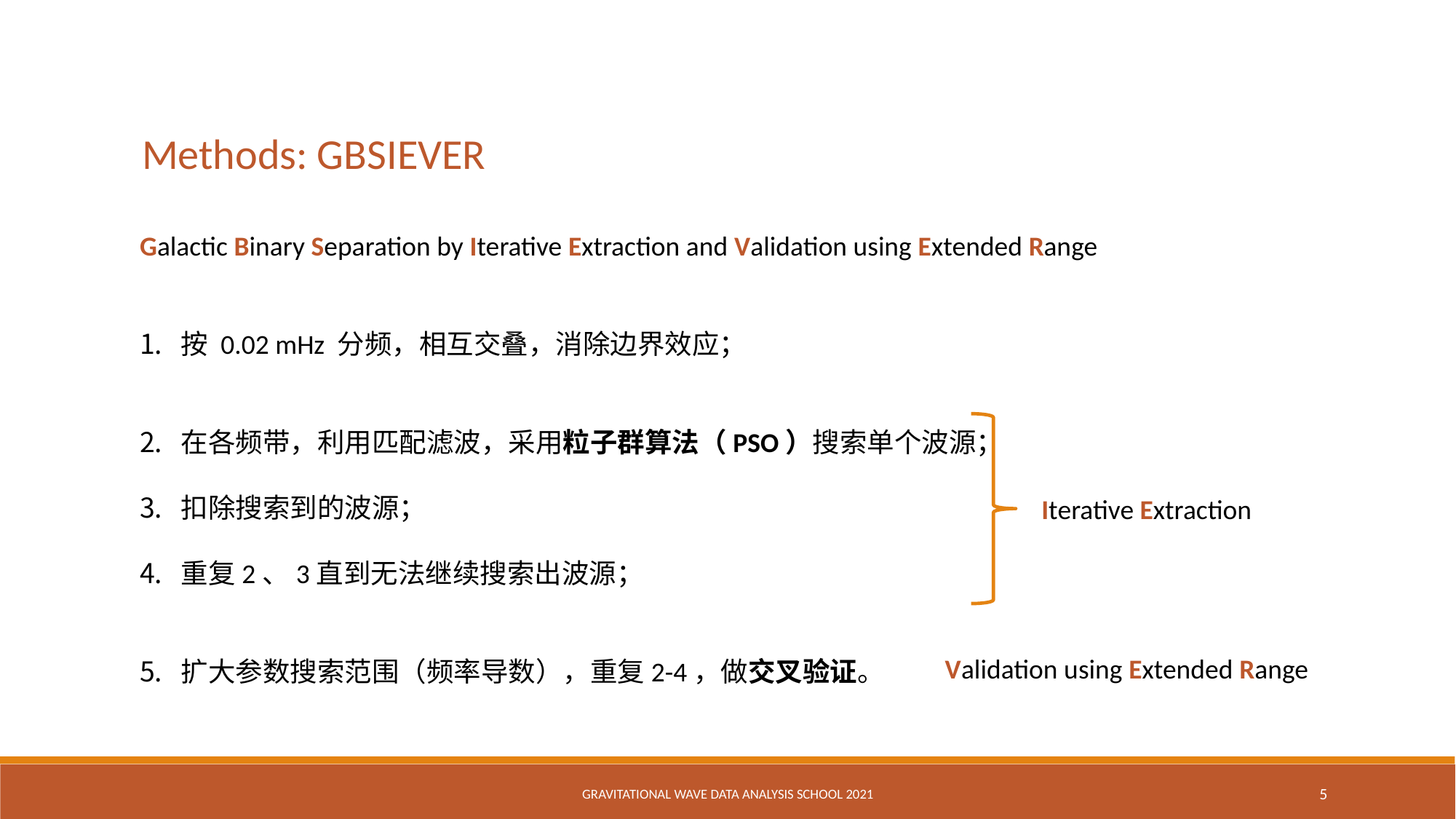

Methods: GBSIEVER
Galactic Binary Separation by Iterative Extraction and Validation using Extended Range

按 0.02 mHz 分频，相互交叠，消除边界效应；

在各频带，利用匹配滤波，采用粒子群算法（PSO）搜索单个波源；

扣除搜索到的波源；

重复2、3直到无法继续搜索出波源；

扩大参数搜索范围（频率导数），重复2-4，做交叉验证。

Iterative Extraction
Validation using Extended Range
Gravitational Wave Data Analysis School 2021
5